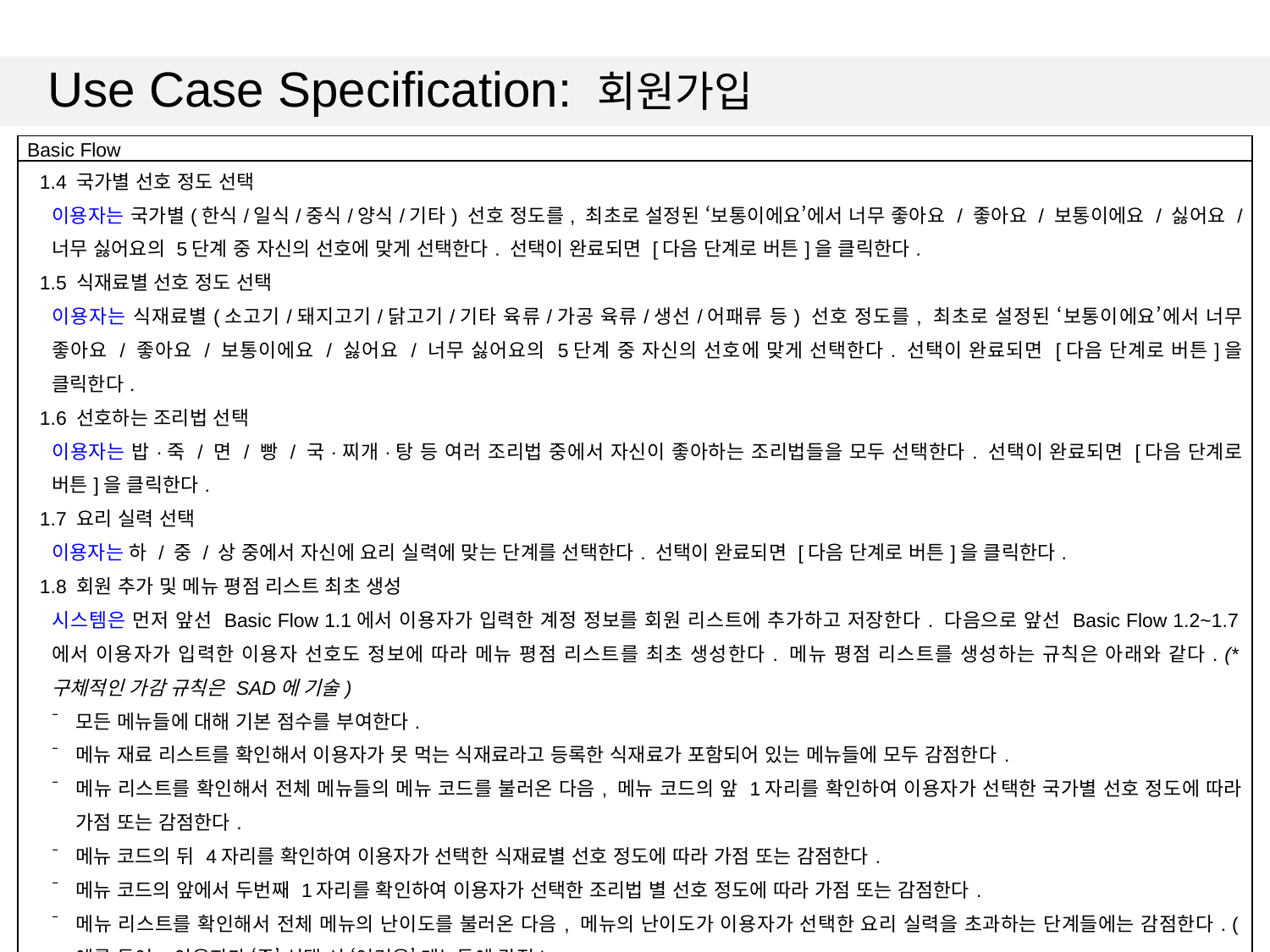

# Use Case Specification: 회원가입
| Basic Flow |
| --- |
| 1.4 국가별 선호 정도 선택 이용자는 국가별(한식/일식/중식/양식/기타) 선호 정도를, 최초로 설정된 ‘보통이에요’에서 너무 좋아요 / 좋아요 / 보통이에요 / 싫어요 / 너무 싫어요의 5단계 중 자신의 선호에 맞게 선택한다. 선택이 완료되면 [다음 단계로 버튼]을 클릭한다. 1.5 식재료별 선호 정도 선택 이용자는 식재료별(소고기/돼지고기/닭고기/기타 육류/가공 육류/생선/어패류 등) 선호 정도를, 최초로 설정된 ‘보통이에요’에서 너무 좋아요 / 좋아요 / 보통이에요 / 싫어요 / 너무 싫어요의 5단계 중 자신의 선호에 맞게 선택한다. 선택이 완료되면 [다음 단계로 버튼]을 클릭한다. 1.6 선호하는 조리법 선택 이용자는 밥·죽 / 면 / 빵 / 국·찌개·탕 등 여러 조리법 중에서 자신이 좋아하는 조리법들을 모두 선택한다. 선택이 완료되면 [다음 단계로 버튼]을 클릭한다. 1.7 요리 실력 선택 이용자는 하 / 중 / 상 중에서 자신에 요리 실력에 맞는 단계를 선택한다. 선택이 완료되면 [다음 단계로 버튼]을 클릭한다. 1.8 회원 추가 및 메뉴 평점 리스트 최초 생성 시스템은 먼저 앞선 Basic Flow 1.1에서 이용자가 입력한 계정 정보를 회원 리스트에 추가하고 저장한다. 다음으로 앞선 Basic Flow 1.2~1.7에서 이용자가 입력한 이용자 선호도 정보에 따라 메뉴 평점 리스트를 최초 생성한다. 메뉴 평점 리스트를 생성하는 규칙은 아래와 같다. (\*구체적인 가감 규칙은 SAD에 기술) 모든 메뉴들에 대해 기본 점수를 부여한다. 메뉴 재료 리스트를 확인해서 이용자가 못 먹는 식재료라고 등록한 식재료가 포함되어 있는 메뉴들에 모두 감점한다. 메뉴 리스트를 확인해서 전체 메뉴들의 메뉴 코드를 불러온 다음, 메뉴 코드의 앞 1자리를 확인하여 이용자가 선택한 국가별 선호 정도에 따라 가점 또는 감점한다. 메뉴 코드의 뒤 4자리를 확인하여 이용자가 선택한 식재료별 선호 정도에 따라 가점 또는 감점한다. 메뉴 코드의 앞에서 두번째 1자리를 확인하여 이용자가 선택한 조리법 별 선호 정도에 따라 가점 또는 감점한다. 메뉴 리스트를 확인해서 전체 메뉴의 난이도를 불러온 다음, 메뉴의 난이도가 이용자가 선택한 요리 실력을 초과하는 단계들에는 감점한다. (예를 들어, 이용자가 ‘중’ 선택 시 ‘어려움’ 메뉴들에 감점) 시스템은 위의 규칙에 따라 각 메뉴들의 평점을 계산하여 메뉴 평점 리스트를 최초 생성하고 저장한다. (\* 이 메뉴 평점 리스트는 향후 식단 추천에서 사용된다) 1.9 회원가입 확인 시스템은 ‘회원가입이 완료되었습니다’라는 메시지와 함께 [밥알짜 이용하러 가기 버튼]을 화면에 출력하며 본 유스케이스를 종료한다 |